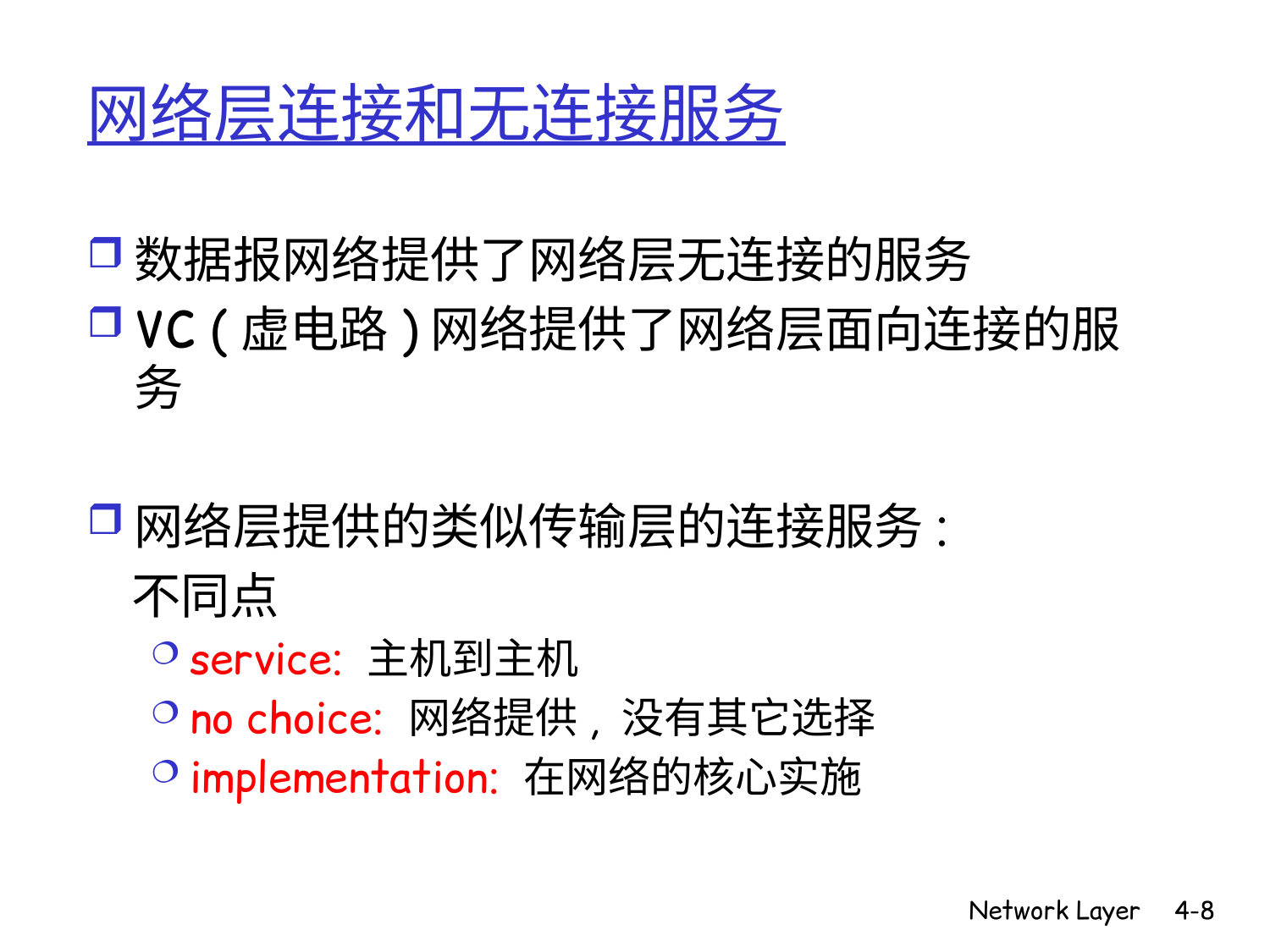

# 网络层连接和无连接服务
数据报网络提供了网络层无连接的服务
VC (虚电路)网络提供了网络层面向连接的服务

网络层提供的类似传输层的连接服务:
   不同点
service: 主机到主机
no choice: 网络提供, 没有其它选择
implementation: 在网络的核心实施
Network Layer
4-8